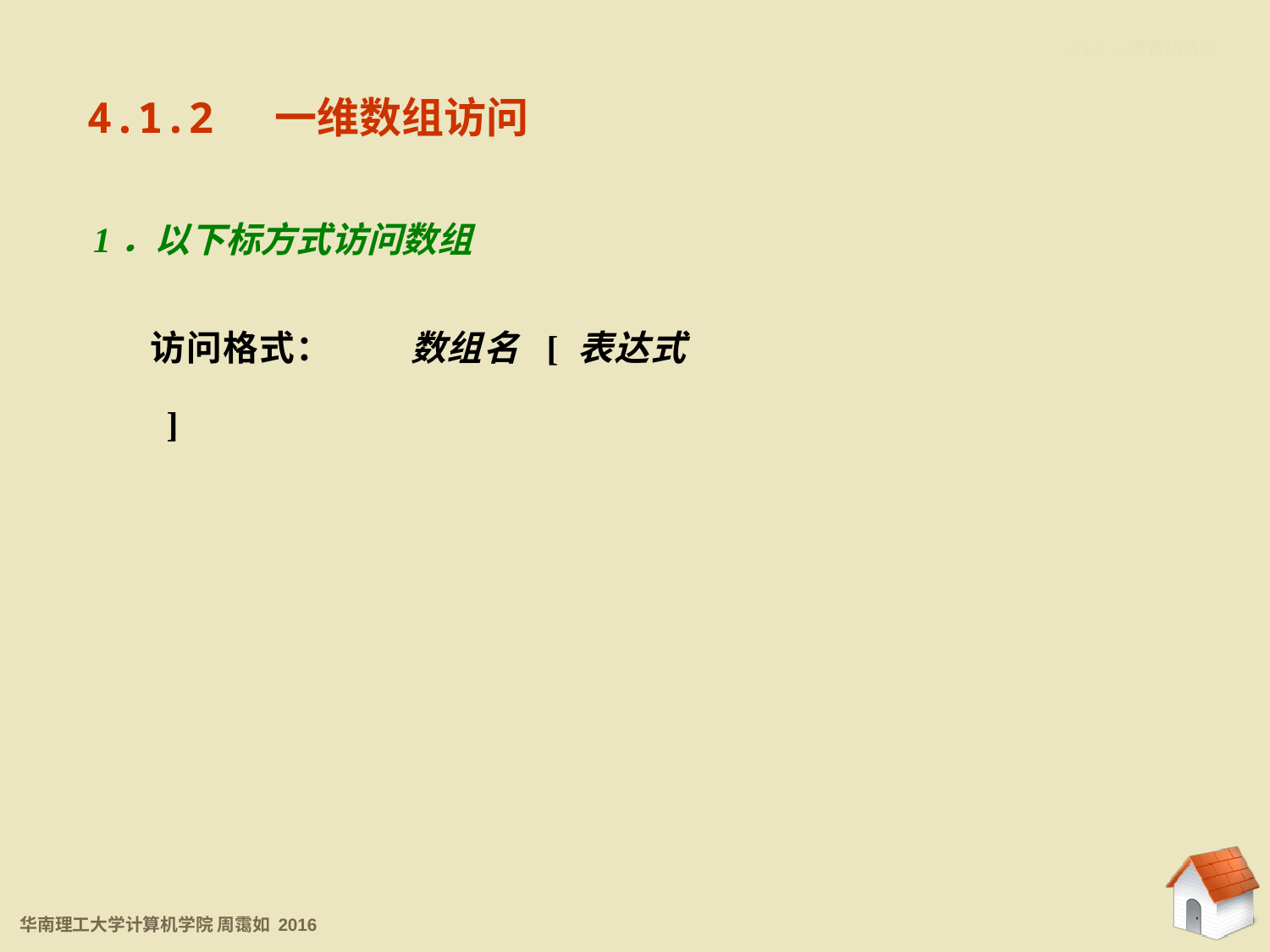

4.1.2 一维数组访问
4.1.2  一维数组访问
1．以下标方式访问数组
访问格式：	数组名  [ 表达式 ]